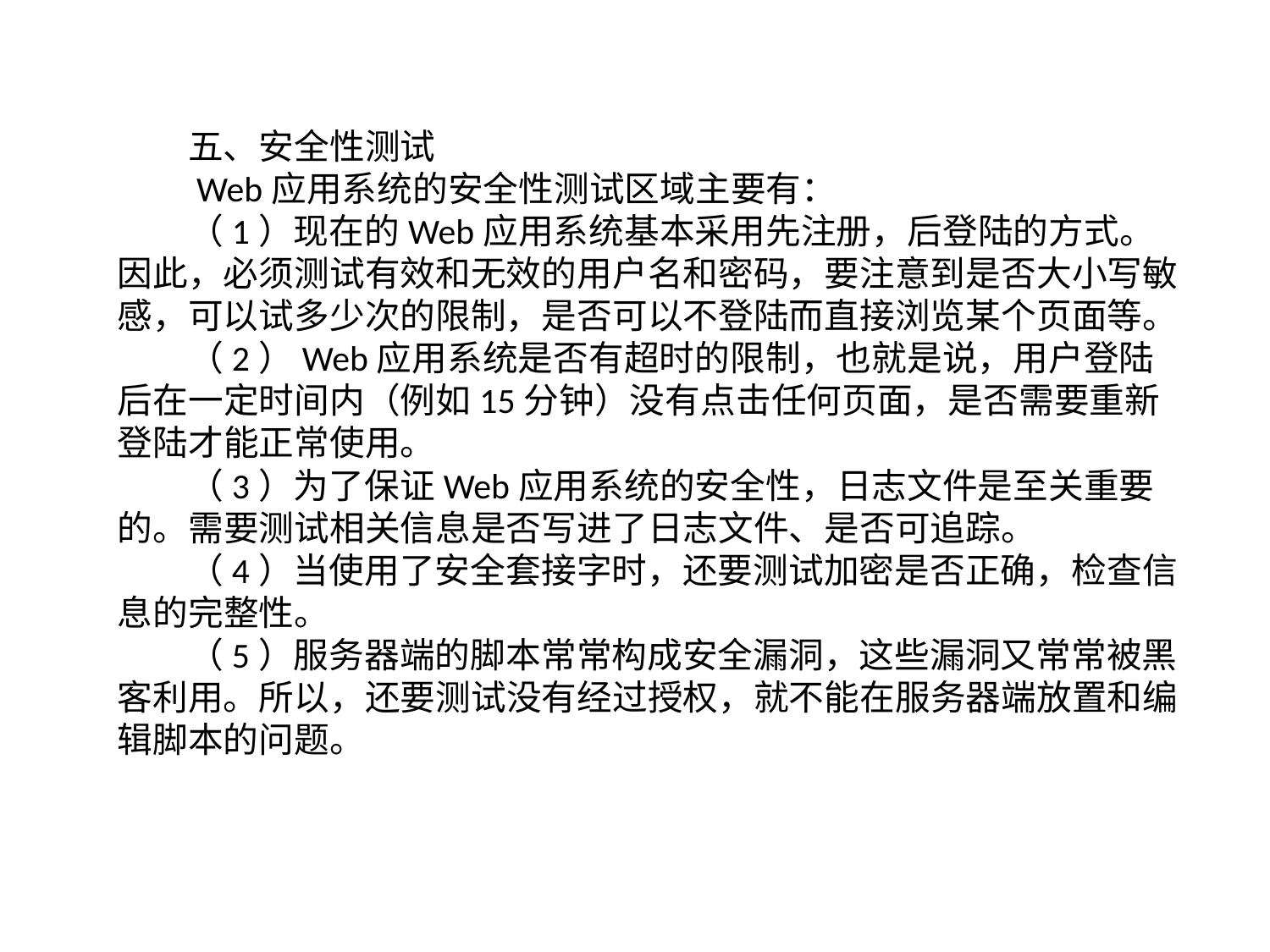

五、安全性测试
　　Web应用系统的安全性测试区域主要有：
　　（1）现在的Web应用系统基本采用先注册，后登陆的方式。因此，必须测试有效和无效的用户名和密码，要注意到是否大小写敏感，可以试多少次的限制，是否可以不登陆而直接浏览某个页面等。
　　（2）Web应用系统是否有超时的限制，也就是说，用户登陆后在一定时间内（例如15分钟）没有点击任何页面，是否需要重新登陆才能正常使用。
　　（3）为了保证Web应用系统的安全性，日志文件是至关重要的。需要测试相关信息是否写进了日志文件、是否可追踪。
　　（4）当使用了安全套接字时，还要测试加密是否正确，检查信息的完整性。
　　（5）服务器端的脚本常常构成安全漏洞，这些漏洞又常常被黑客利用。所以，还要测试没有经过授权，就不能在服务器端放置和编辑脚本的问题。